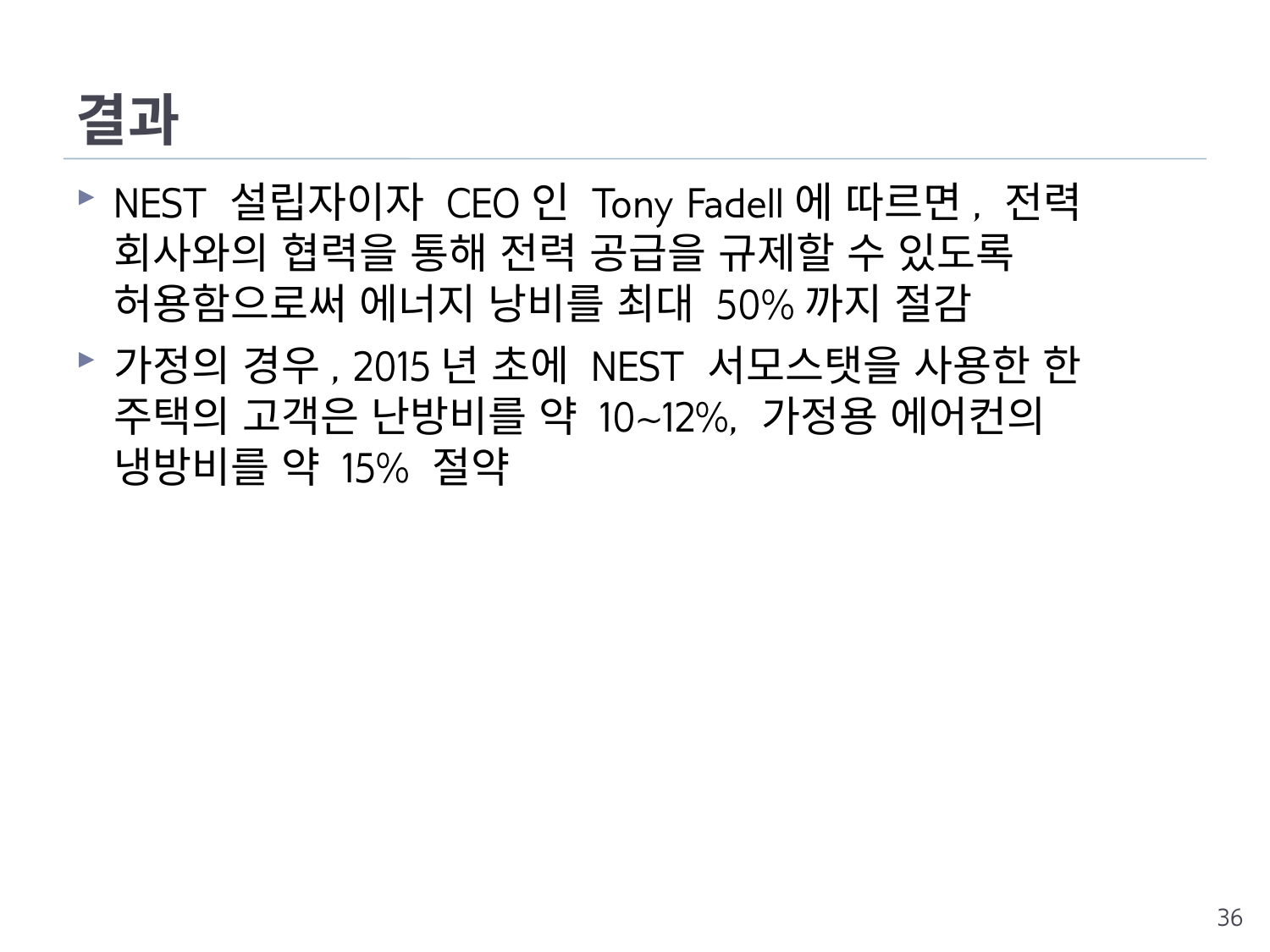

# 결과
NEST 설립자이자 CEO인 Tony Fadell에 따르면, 전력 회사와의 협력을 통해 전력 공급을 규제할 수 있도록 허용함으로써 에너지 낭비를 최대 50%까지 절감
가정의 경우, 2015년 초에 NEST 서모스탯을 사용한 한 주택의 고객은 난방비를 약 10~12%, 가정용 에어컨의 냉방비를 약 15% 절약
36